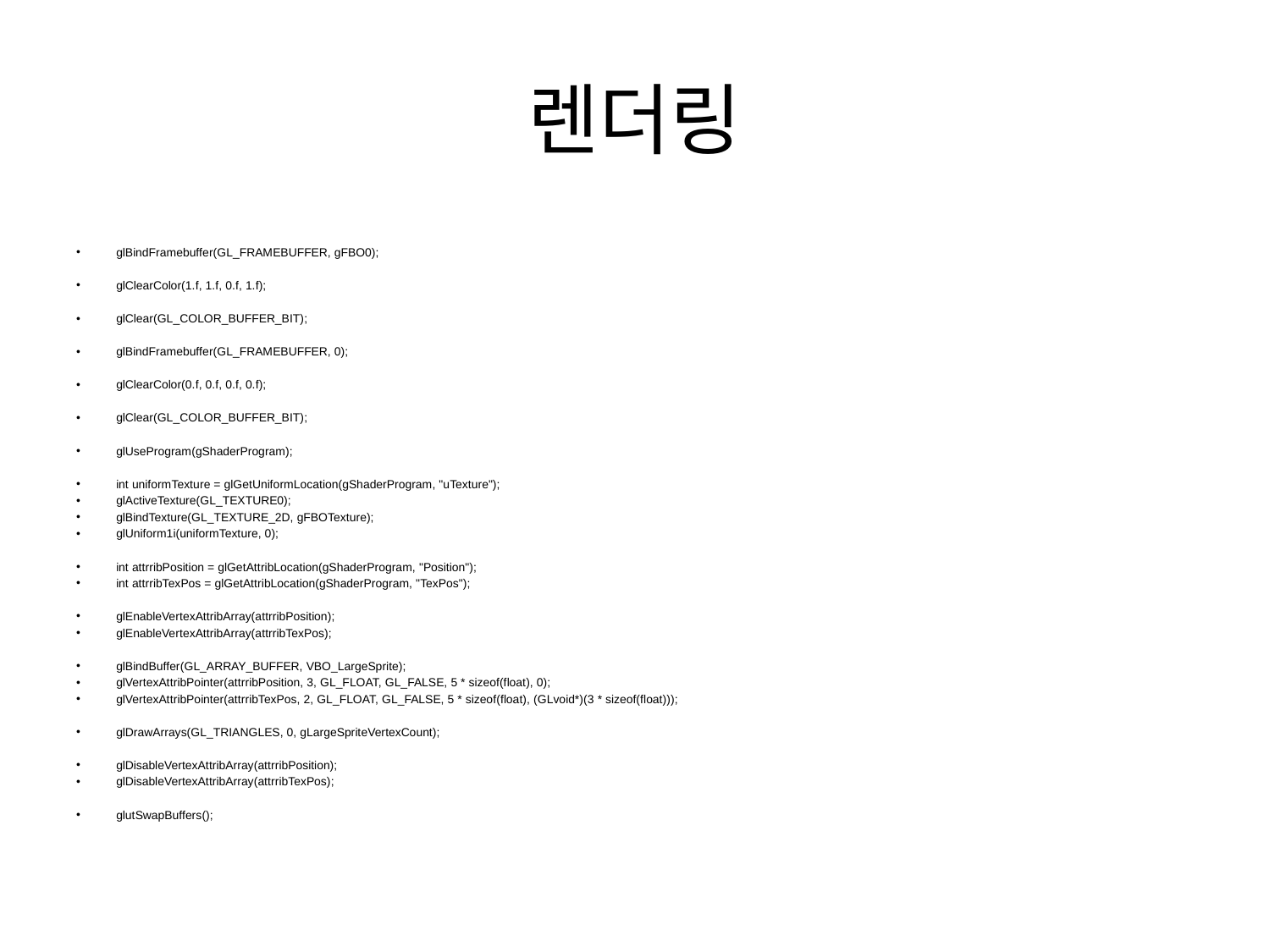

# 렌더링

glBindFramebuffer(GL_FRAMEBUFFER, gFBO0);

glClearColor(1.f, 1.f, 0.f, 1.f);

glClear(GL_COLOR_BUFFER_BIT);

glBindFramebuffer(GL_FRAMEBUFFER, 0);

glClearColor(0.f, 0.f, 0.f, 0.f);

glClear(GL_COLOR_BUFFER_BIT);

glUseProgram(gShaderProgram);

int uniformTexture = glGetUniformLocation(gShaderProgram, "uTexture");
glActiveTexture(GL_TEXTURE0);
glBindTexture(GL_TEXTURE_2D, gFBOTexture);
glUniform1i(uniformTexture, 0);

int attrribPosition = glGetAttribLocation(gShaderProgram, "Position");
int attrribTexPos = glGetAttribLocation(gShaderProgram, "TexPos");

glEnableVertexAttribArray(attrribPosition);
glEnableVertexAttribArray(attrribTexPos);

glBindBuffer(GL_ARRAY_BUFFER, VBO_LargeSprite);
glVertexAttribPointer(attrribPosition, 3, GL_FLOAT, GL_FALSE, 5 * sizeof(float), 0);
glVertexAttribPointer(attrribTexPos, 2, GL_FLOAT, GL_FALSE, 5 * sizeof(float), (GLvoid*)(3 * sizeof(float)));

glDrawArrays(GL_TRIANGLES, 0, gLargeSpriteVertexCount);

glDisableVertexAttribArray(attrribPosition);
glDisableVertexAttribArray(attrribTexPos);

glutSwapBuffers();